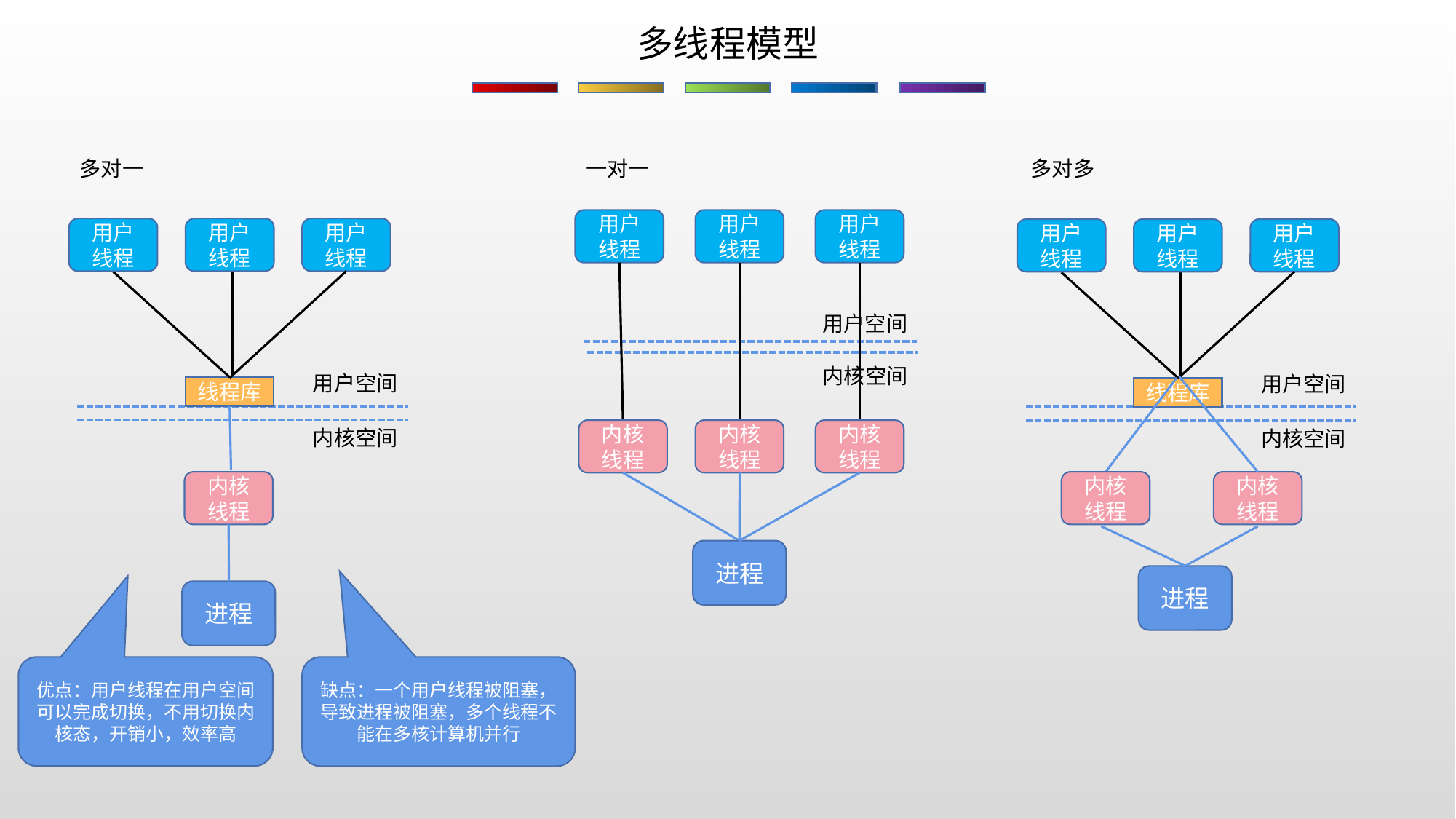

多线程模型

多对一
一对一
多对多
用户线程
用户线程
用户线程
用户线程
用户线程
用户线程
用户线程
用户线程
用户线程
用户空间
内核空间
用户空间
用户空间
线程库
线程库
内核空间
内核线程
内核线程
内核线程
内核空间
内核线程
内核线程
内核线程
进程
进程
进程
优点：用户线程在用户空间可以完成切换，不用切换内核态，开销小，效率高
缺点：一个用户线程被阻塞，导致进程被阻塞，多个线程不能在多核计算机并行